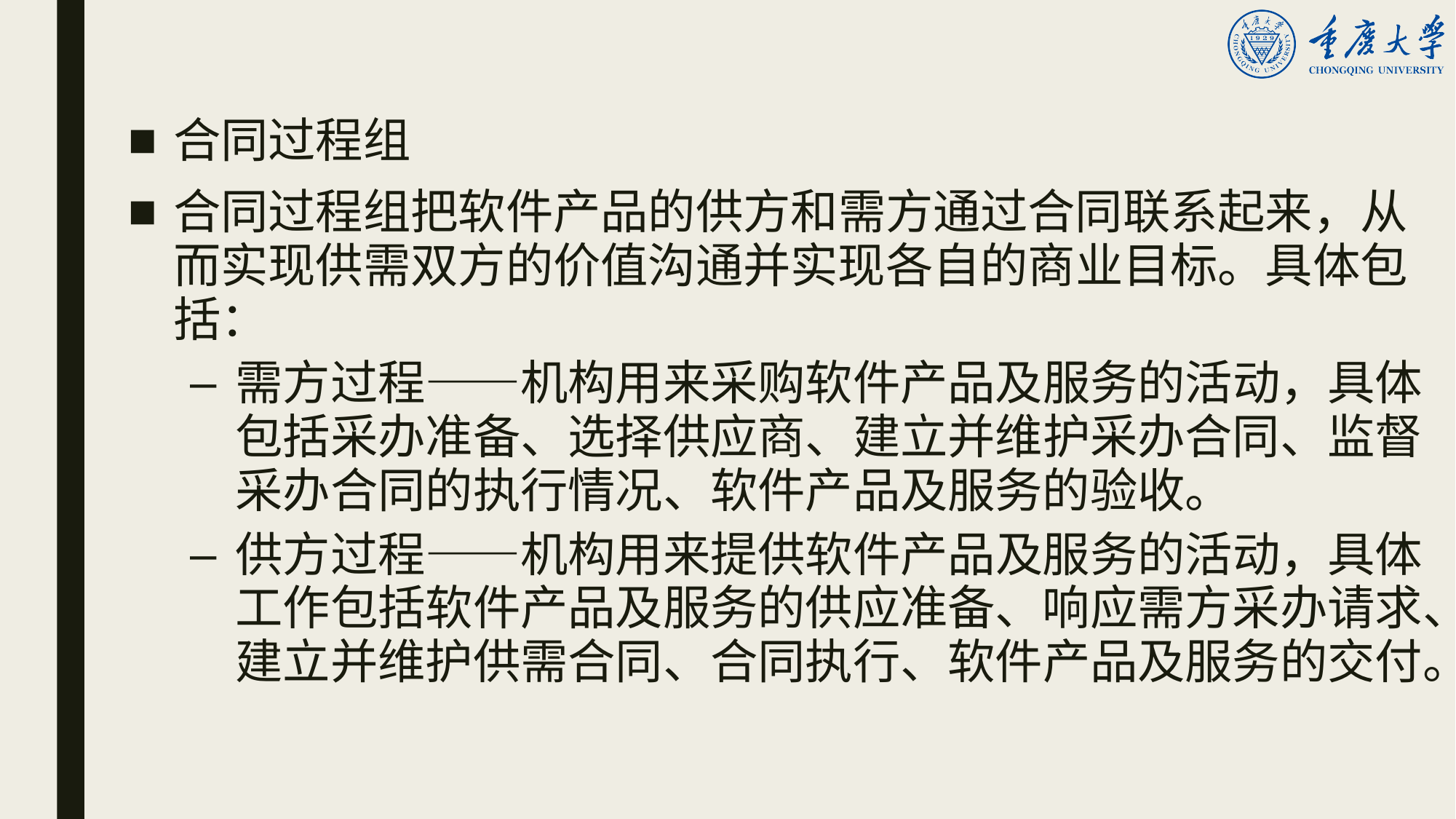

合同过程组
合同过程组把软件产品的供方和需方通过合同联系起来，从而实现供需双方的价值沟通并实现各自的商业目标。具体包括：
需方过程——机构用来采购软件产品及服务的活动，具体包括采办准备、选择供应商、建立并维护采办合同、监督采办合同的执行情况、软件产品及服务的验收。
供方过程——机构用来提供软件产品及服务的活动，具体工作包括软件产品及服务的供应准备、响应需方采办请求、建立并维护供需合同、合同执行、软件产品及服务的交付。